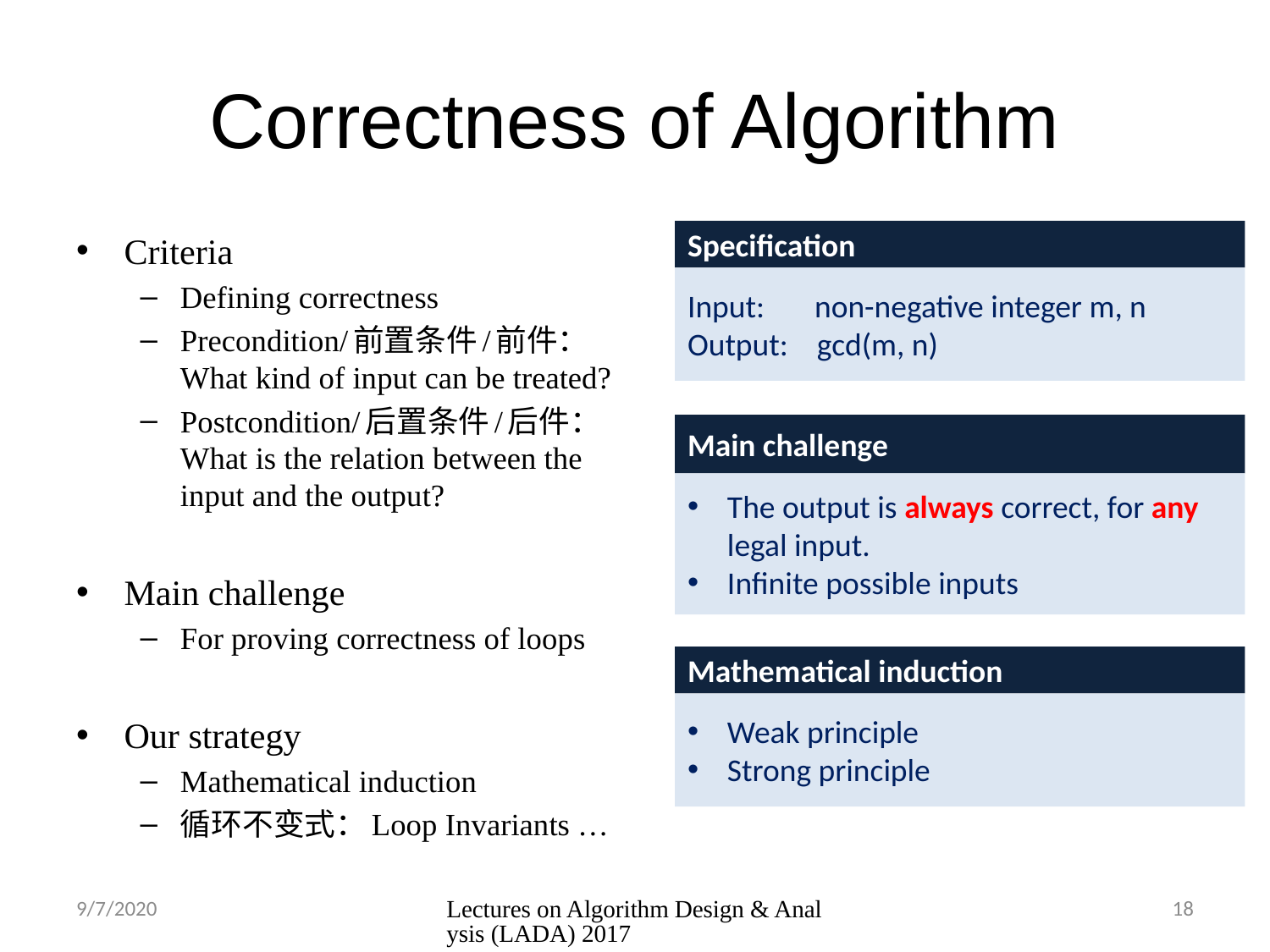

# Correctness of Algorithm
Specification
Input:	non-negative integer m, n
Output:    gcd(m, n)
Criteria
Defining correctness
Precondition/前置条件/前件：What kind of input can be treated?
Postcondition/后置条件/后件：What is the relation between the input and the output?

Main challenge
For proving correctness of loops

Our strategy
Mathematical induction
循环不变式：Loop Invariants …
Main challenge
The output is always correct, for any legal input.
Infinite possible inputs
Mathematical induction
Weak principle
Strong principle
9/7/2020
Lectures on Algorithm Design & Analysis (LADA) 2017
18